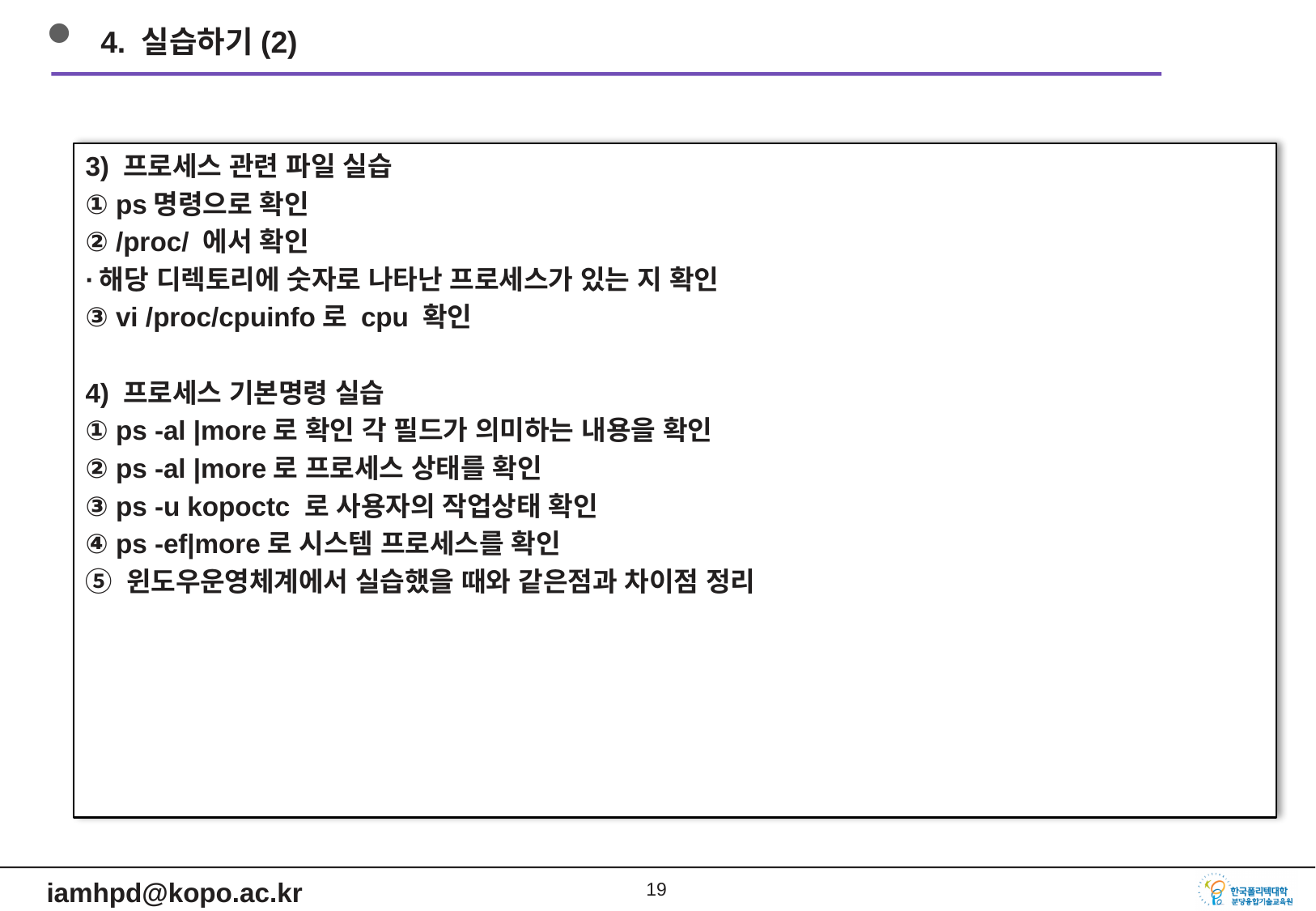

4. 실습하기(2)
3) 프로세스 관련 파일 실습
① ps명령으로 확인
② /proc/ 에서 확인
∙해당 디렉토리에 숫자로 나타난 프로세스가 있는 지 확인
③ vi /proc/cpuinfo로 cpu 확인

4) 프로세스 기본명령 실습
① ps -al |more로 확인 각 필드가 의미하는 내용을 확인
② ps -al |more로 프로세스 상태를 확인
③ ps -u kopoctc 로 사용자의 작업상태 확인
④ ps -ef|more로 시스템 프로세스를 확인
⑤ 윈도우운영체계에서 실습했을 때와 같은점과 차이점 정리

19